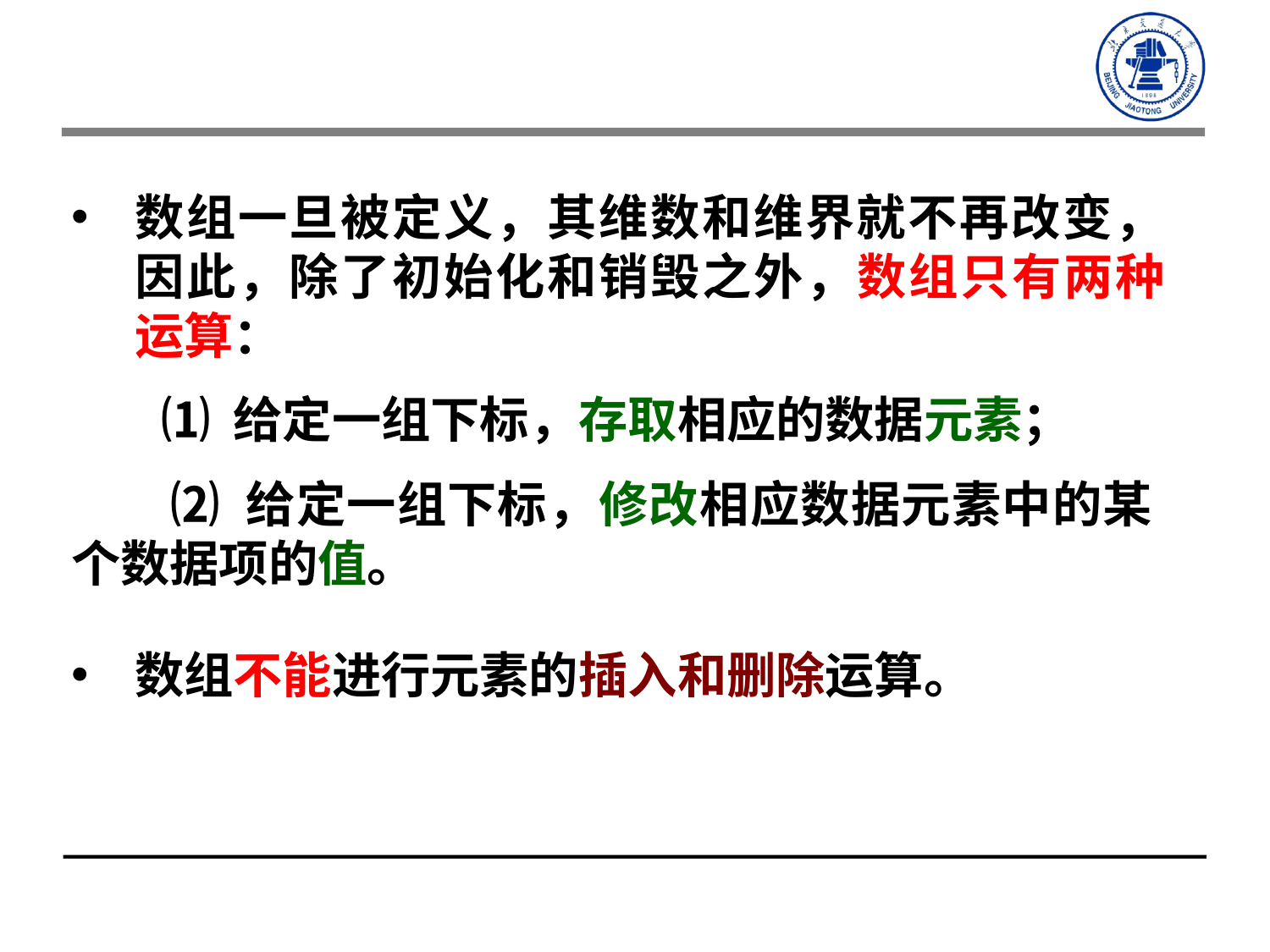

数组一旦被定义，其维数和维界就不再改变，因此，除了初始化和销毁之外，数组只有两种运算：
        ⑴ 给定一组下标，存取相应的数据元素；
        ⑵ 给定一组下标，修改相应数据元素中的某  个数据项的值。
数组不能进行元素的插入和删除运算。